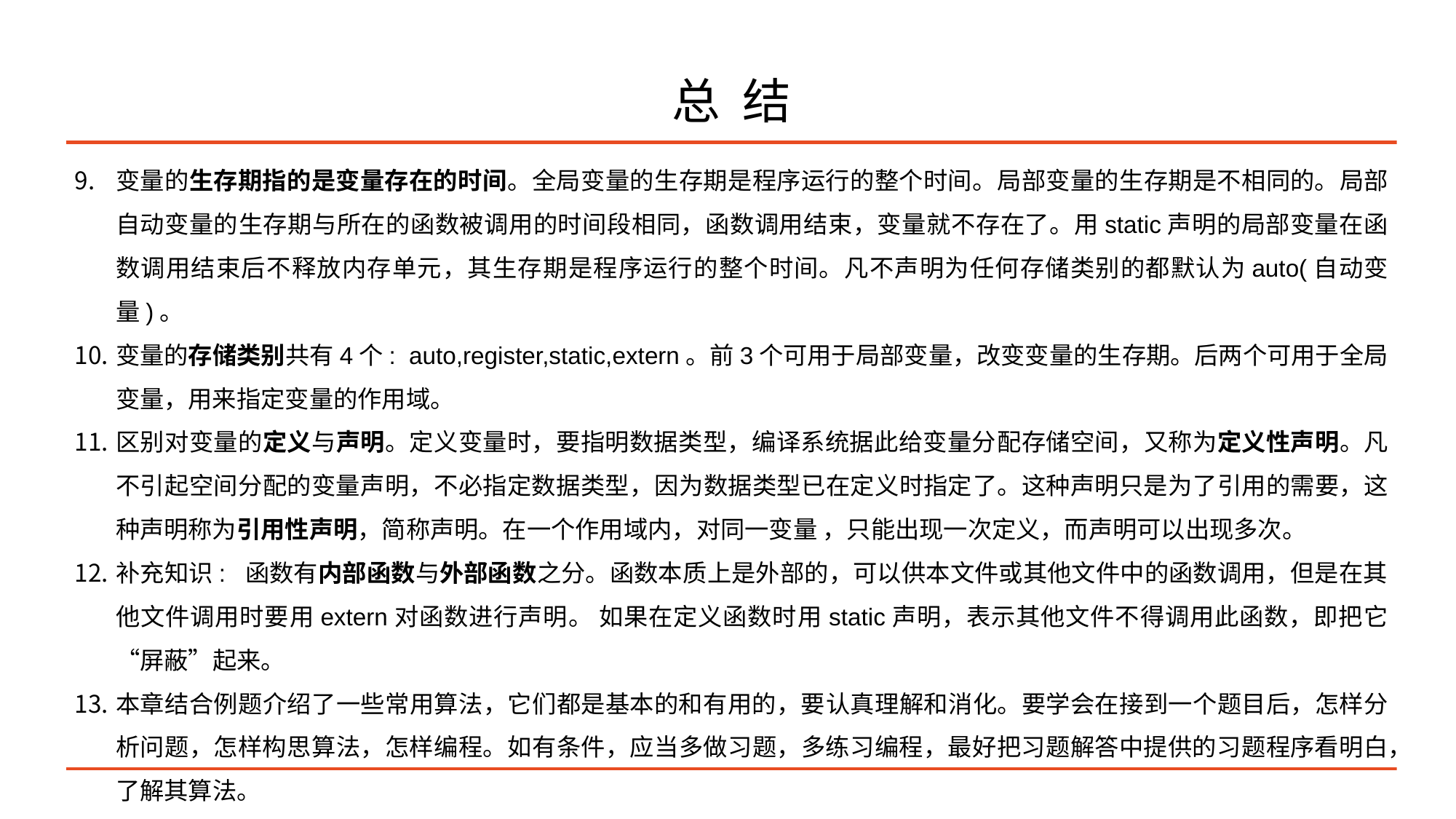

# 总  结
变量的生存期指的是变量存在的时间。全局变量的生存期是程序运行的整个时间。局部变量的生存期是不相同的。局部自动变量的生存期与所在的函数被调用的时间段相同，函数调用结束，变量就不存在了。用static声明的局部变量在函数调用结束后不释放内存单元，其生存期是程序运行的整个时间。凡不声明为任何存储类别的都默认为auto(自动变量)。
变量的存储类别共有4个:  auto,register,static,extern。前3个可用于局部变量，改变变量的生存期。后两个可用于全局变量，用来指定变量的作用域。
区别对变量的定义与声明。定义变量时，要指明数据类型，编译系统据此给变量分配存储空间，又称为定义性声明。凡不引起空间分配的变量声明，不必指定数据类型，因为数据类型已在定义时指定了。这种声明只是为了引用的需要，这种声明称为引用性声明，简称声明。在一个作用域内，对同一变量 ，只能出现一次定义，而声明可以出现多次。
补充知识:  函数有内部函数与外部函数之分。函数本质上是外部的，可以供本文件或其他文件中的函数调用，但是在其他文件调用时要用extern对函数进行声明。 如果在定义函数时用static声明，表示其他文件不得调用此函数，即把它“屏蔽”起来。
本章结合例题介绍了一些常用算法，它们都是基本的和有用的，要认真理解和消化。要学会在接到一个题目后，怎样分析问题，怎样构思算法，怎样编程。如有条件，应当多做习题，多练习编程，最好把习题解答中提供的习题程序看明白，了解其算法。